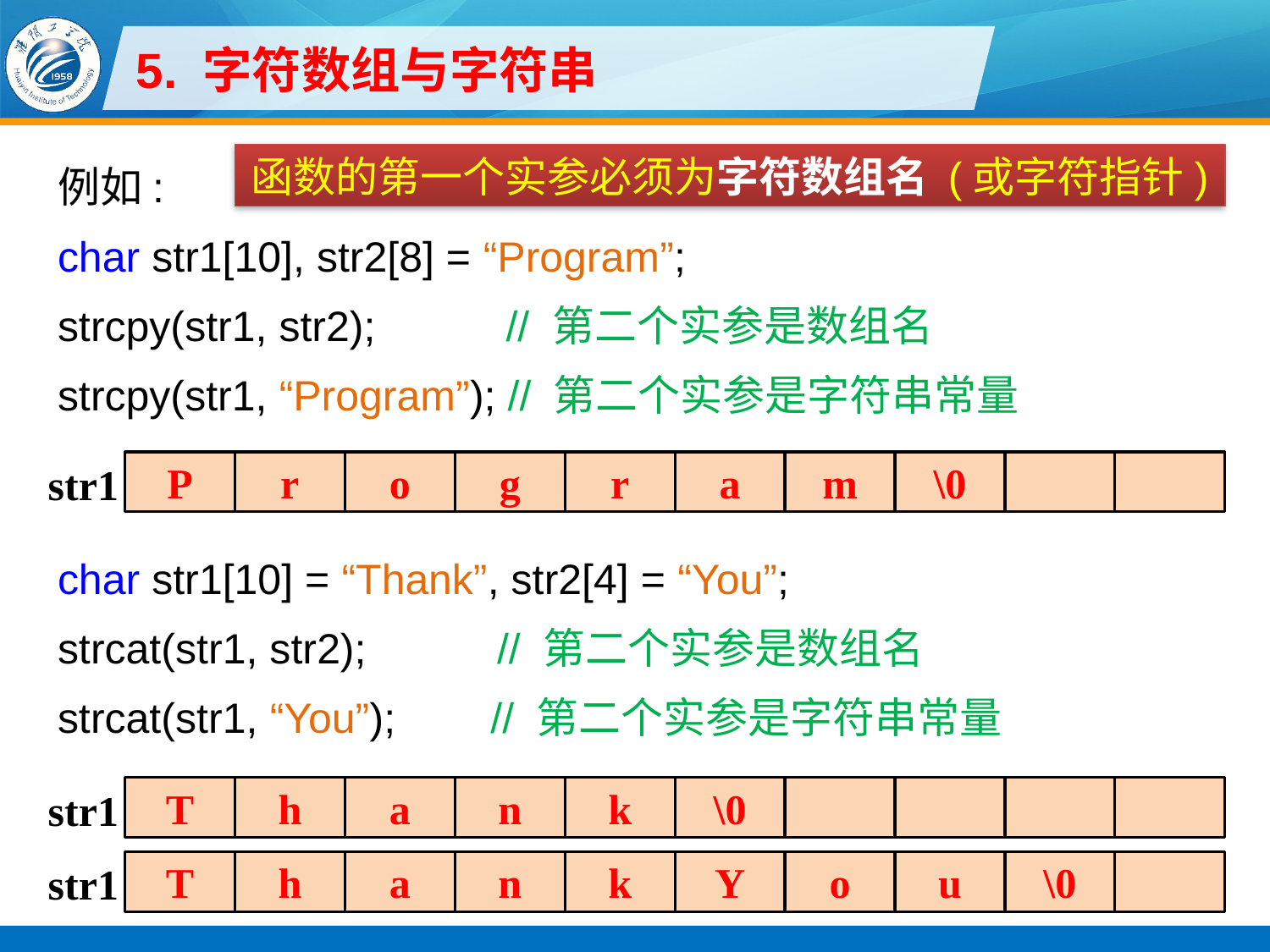

# 5. 字符数组与字符串
例如:
char str1[10], str2[8] = “Program”;
strcpy(str1, str2);           // 第二个实参是数组名
strcpy(str1, “Program”); // 第二个实参是字符串常量

char str1[10] = “Thank”, str2[4] = “You”;
strcat(str1, str2);           // 第二个实参是数组名
strcat(str1, “You”);        // 第二个实参是字符串常量
函数的第一个实参必须为字符数组名 (或字符指针)
str1
P
r
o
g
r
a
m
\0

str1
T
h
a
n
k
\0

str1
T
h
a
n
k
Y
o
u
\0